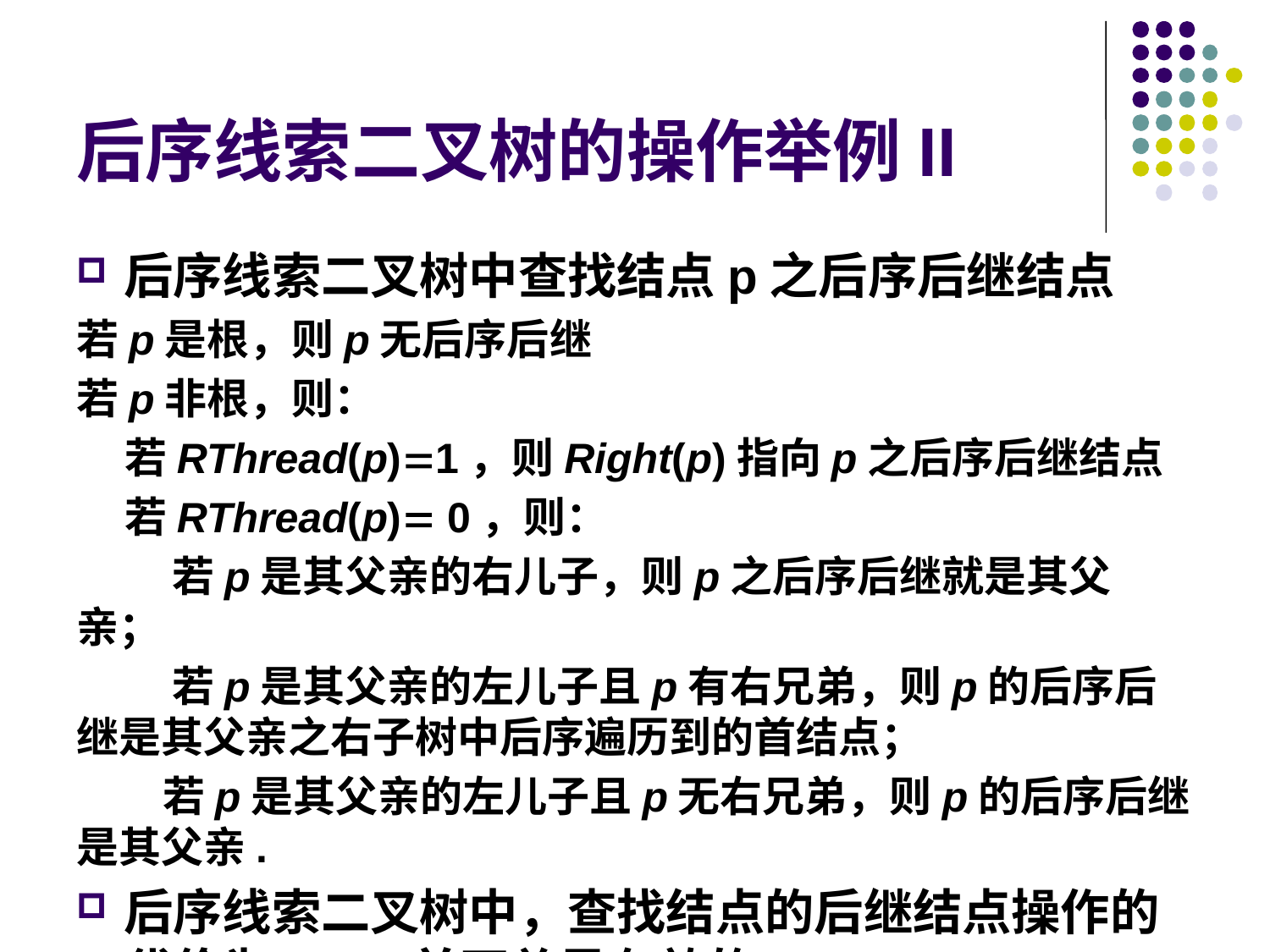

# 后序线索二叉树的操作举例II
后序线索二叉树中查找结点p之后序后继结点
若p是根，则p无后序后继
若p非根，则：
    若RThread(p)=1，则Right(p)指向p之后序后继结点
    若RThread(p)= 0，则：
         若p是其父亲的右儿子，则p之后序后继就是其父亲；
         若p是其父亲的左儿子且p有右兄弟，则p的后序后继是其父亲之右子树中后序遍历到的首结点；
        若p是其父亲的左儿子且p无右兄弟，则p的后序后继是其父亲.
后序线索二叉树中，查找结点的后继结点操作的代价为O(n),并不总是有效的